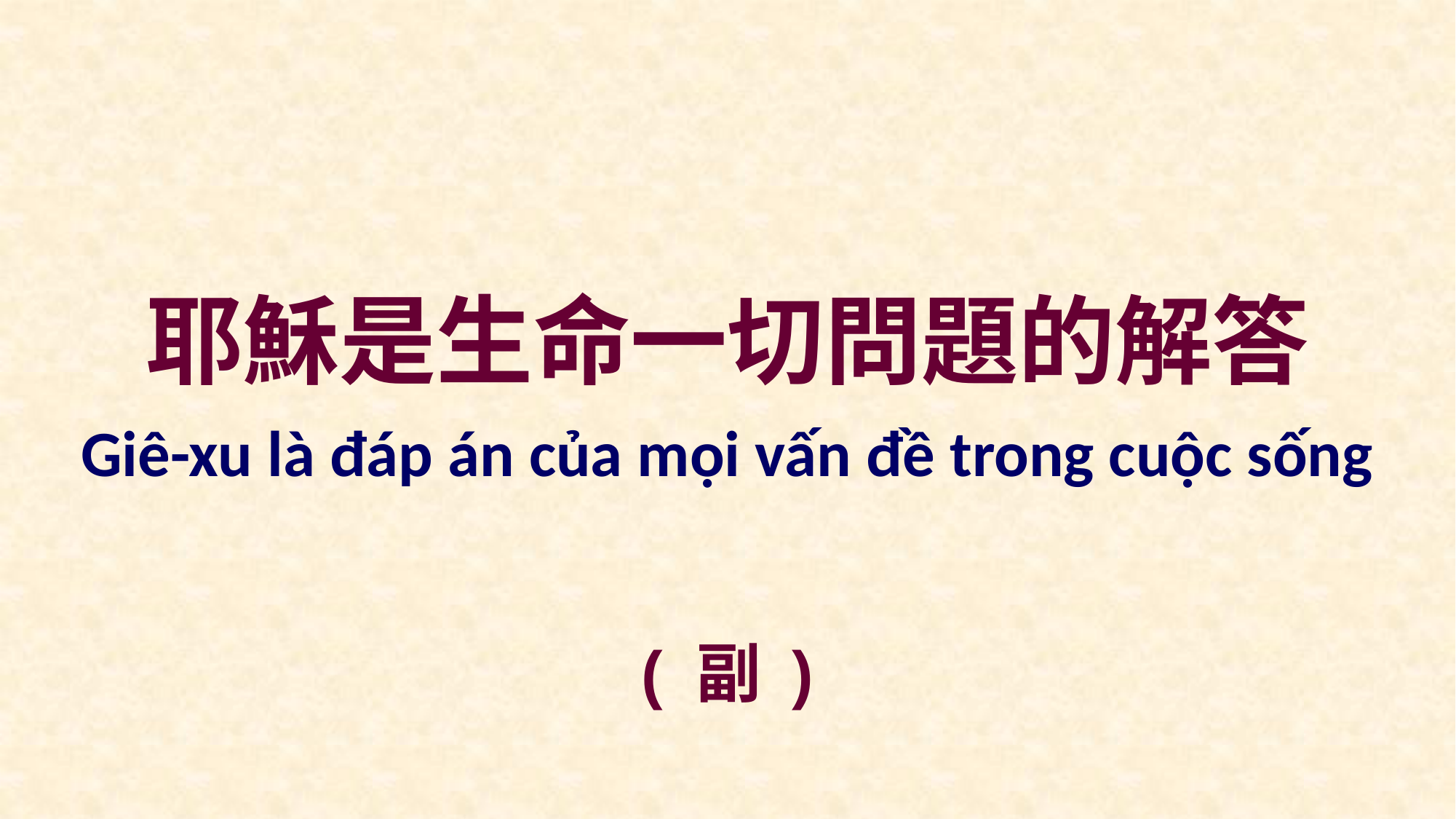

耶穌是生命一切問題的解答
Giê-xu là đáp án của mọi vấn đề trong cuộc sống
( 副 )